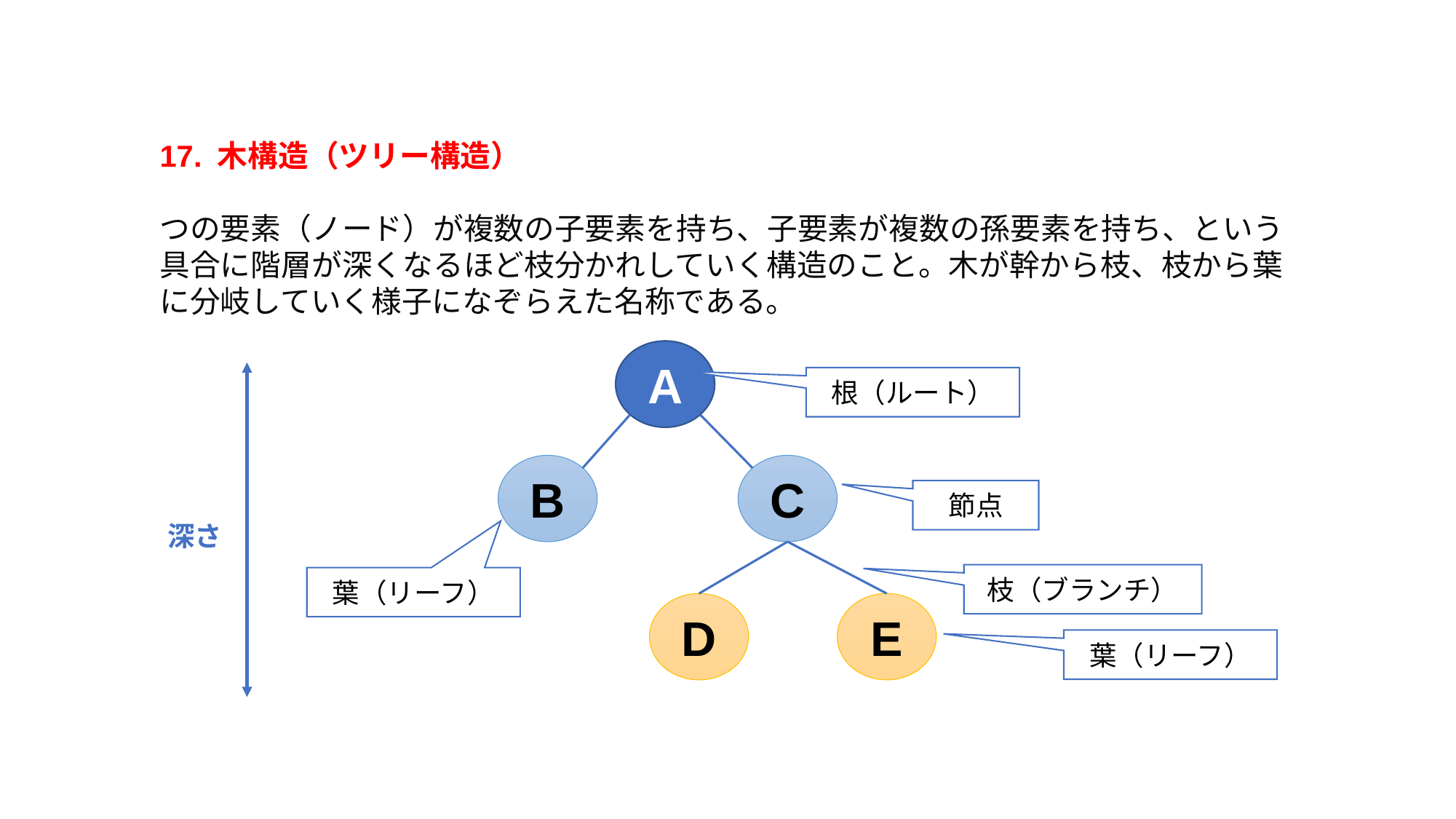

17. 木構造（ツリー構造）

つの要素（ノード）が複数の子要素を持ち、子要素が複数の孫要素を持ち、という具合に階層が深くなるほど枝分かれしていく構造のこと。木が幹から枝、枝から葉に分岐していく様子になぞらえた名称である。
A
根（ルート）
B
C
節点
深さ
枝（ブランチ）
葉（リーフ）
D
E
葉（リーフ）